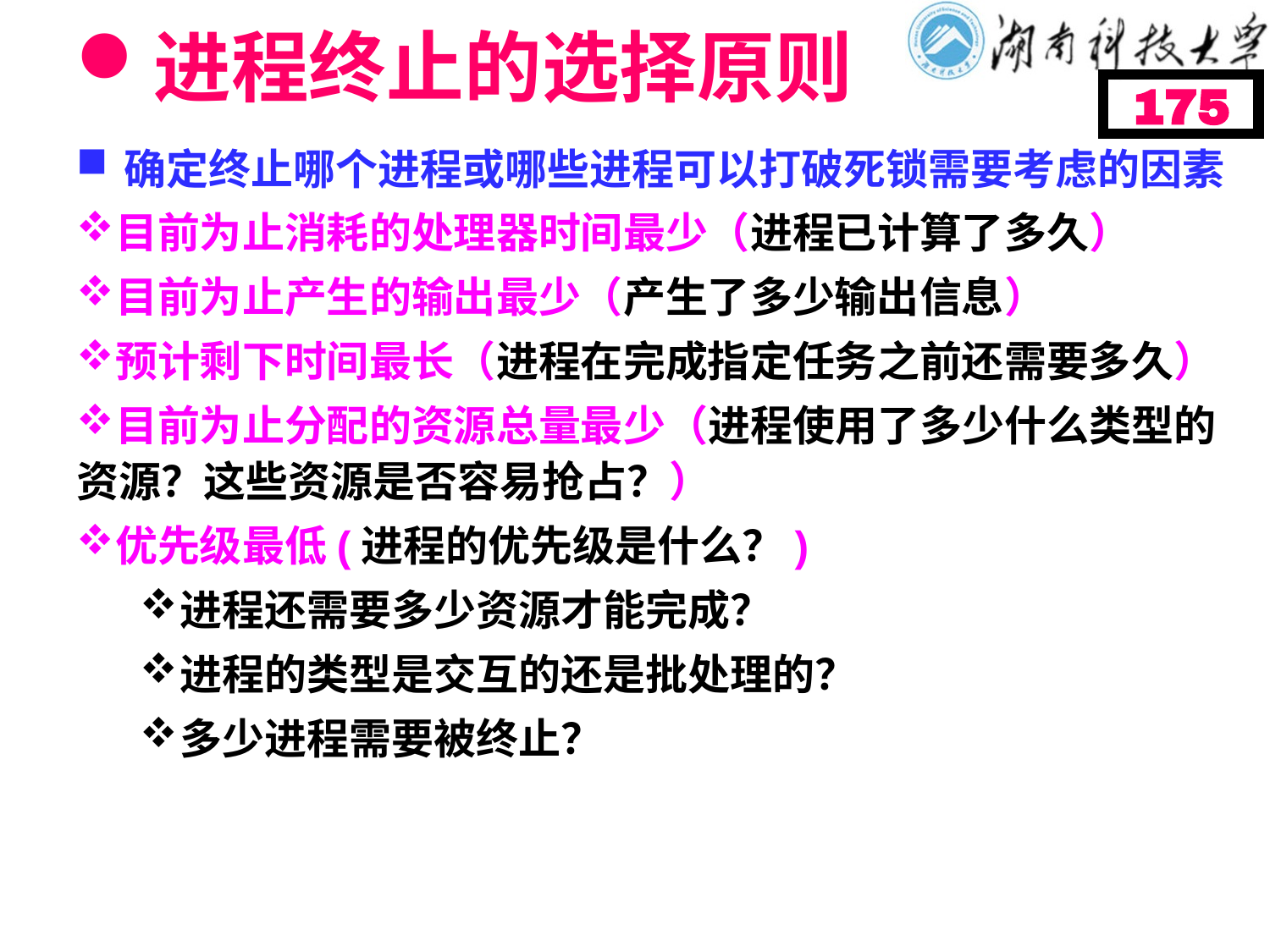

# 进程终止的选择原则
175
确定终止哪个进程或哪些进程可以打破死锁需要考虑的因素
目前为止消耗的处理器时间最少（进程已计算了多久）
目前为止产生的输出最少（产生了多少输出信息）
预计剩下时间最长（进程在完成指定任务之前还需要多久）
目前为止分配的资源总量最少（进程使用了多少什么类型的资源？这些资源是否容易抢占？）
优先级最低(进程的优先级是什么？)
进程还需要多少资源才能完成？
进程的类型是交互的还是批处理的？
多少进程需要被终止？